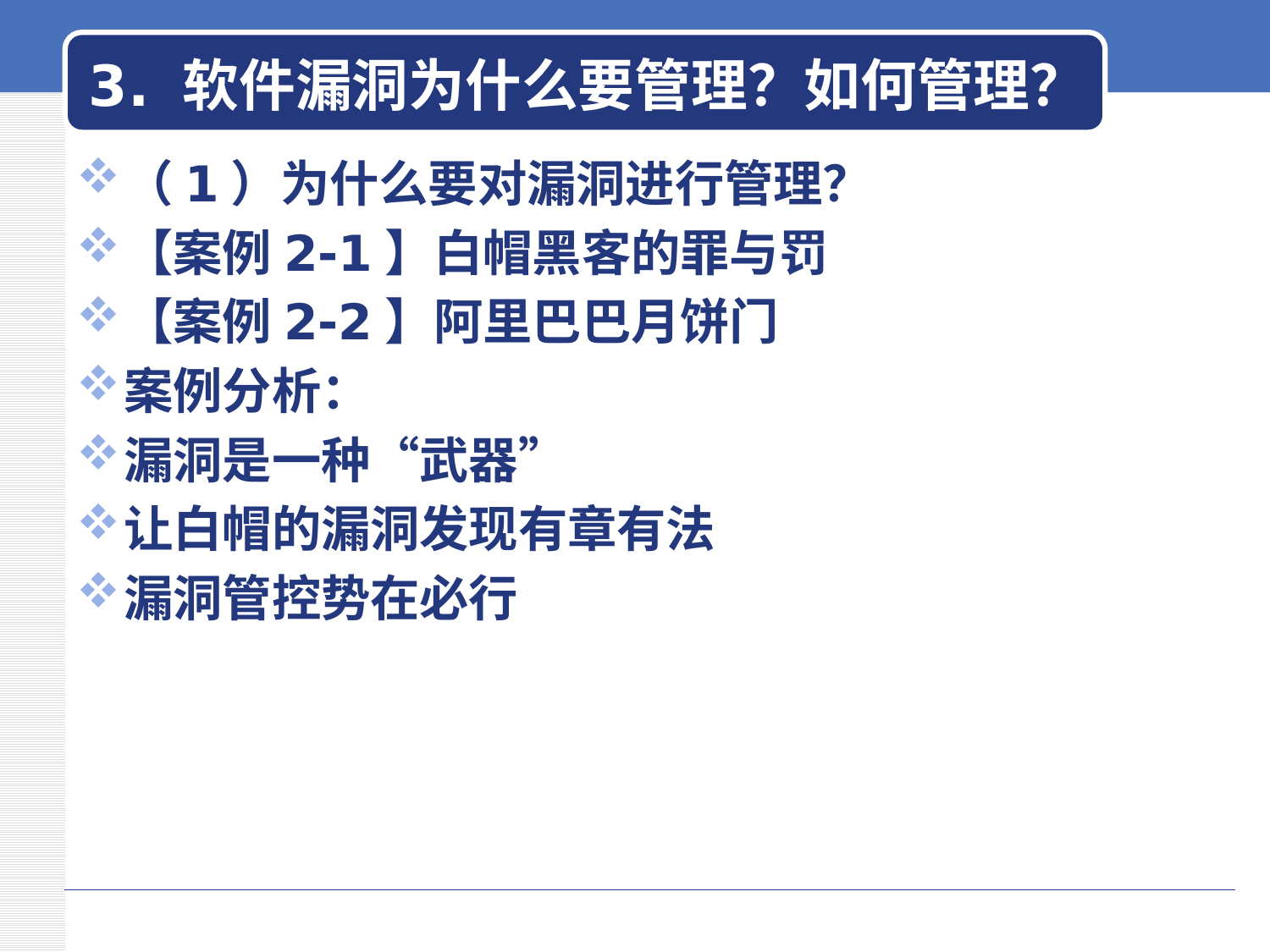

# 3. 软件漏洞为什么要管理？如何管理？
（1）为什么要对漏洞进行管理？
【案例2-1】白帽黑客的罪与罚
【案例2-2】阿里巴巴月饼门
案例分析：
漏洞是一种“武器”
让白帽的漏洞发现有章有法
漏洞管控势在必行